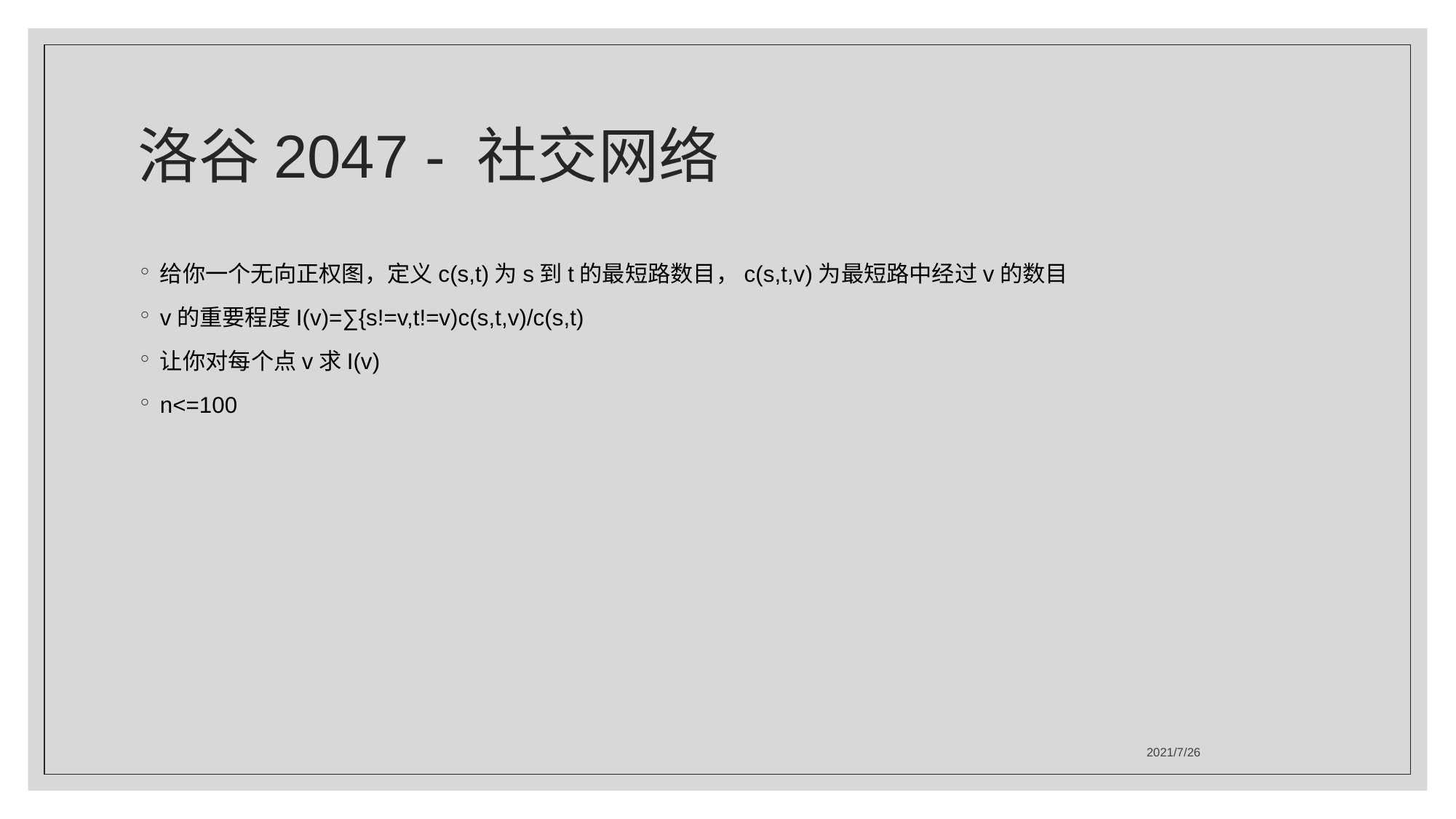

# 洛谷2047 - 社交网络
给你一个无向正权图，定义c(s,t)为s到t的最短路数目，c(s,t,v)为最短路中经过v的数目
v的重要程度I(v)=∑{s!=v,t!=v)c(s,t,v)/c(s,t)
让你对每个点v求I(v)
n<=100
2021/7/26